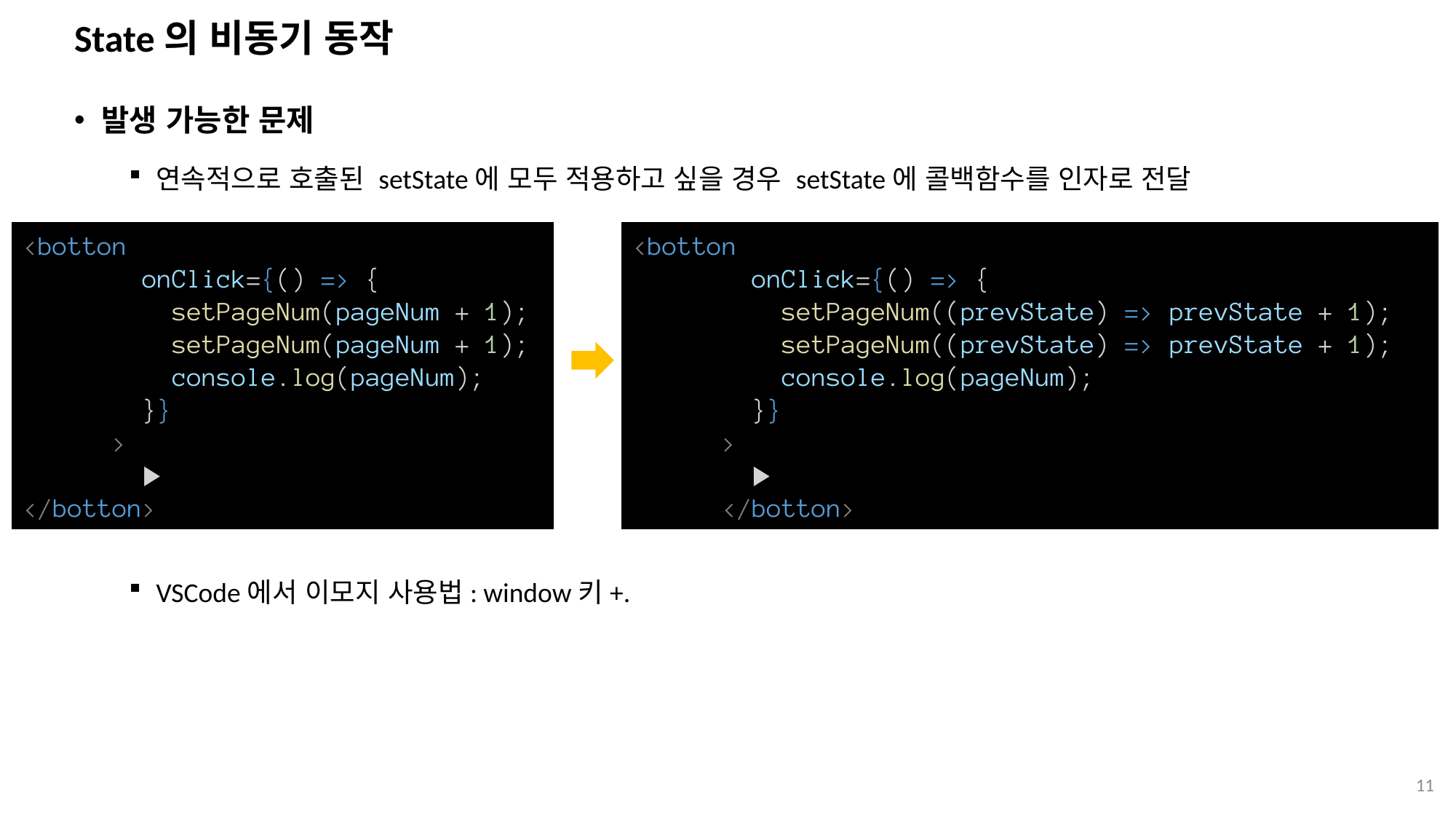

# State의 비동기 동작
발생 가능한 문제
연속적으로 호출된 setState에 모두 적용하고 싶을 경우 setState에 콜백함수를 인자로 전달

VSCode에서 이모지 사용법: window키+.
<botton
        onClick={() => {
          setPageNum(pageNum + 1);
          setPageNum(pageNum + 1);
          console.log(pageNum);
        }}
      >
        ▶
</botton>
<botton
        onClick={() => {
          setPageNum((prevState) => prevState + 1);
          setPageNum((prevState) => prevState + 1);
          console.log(pageNum);
        }}
      >
        ▶
      </botton>

11